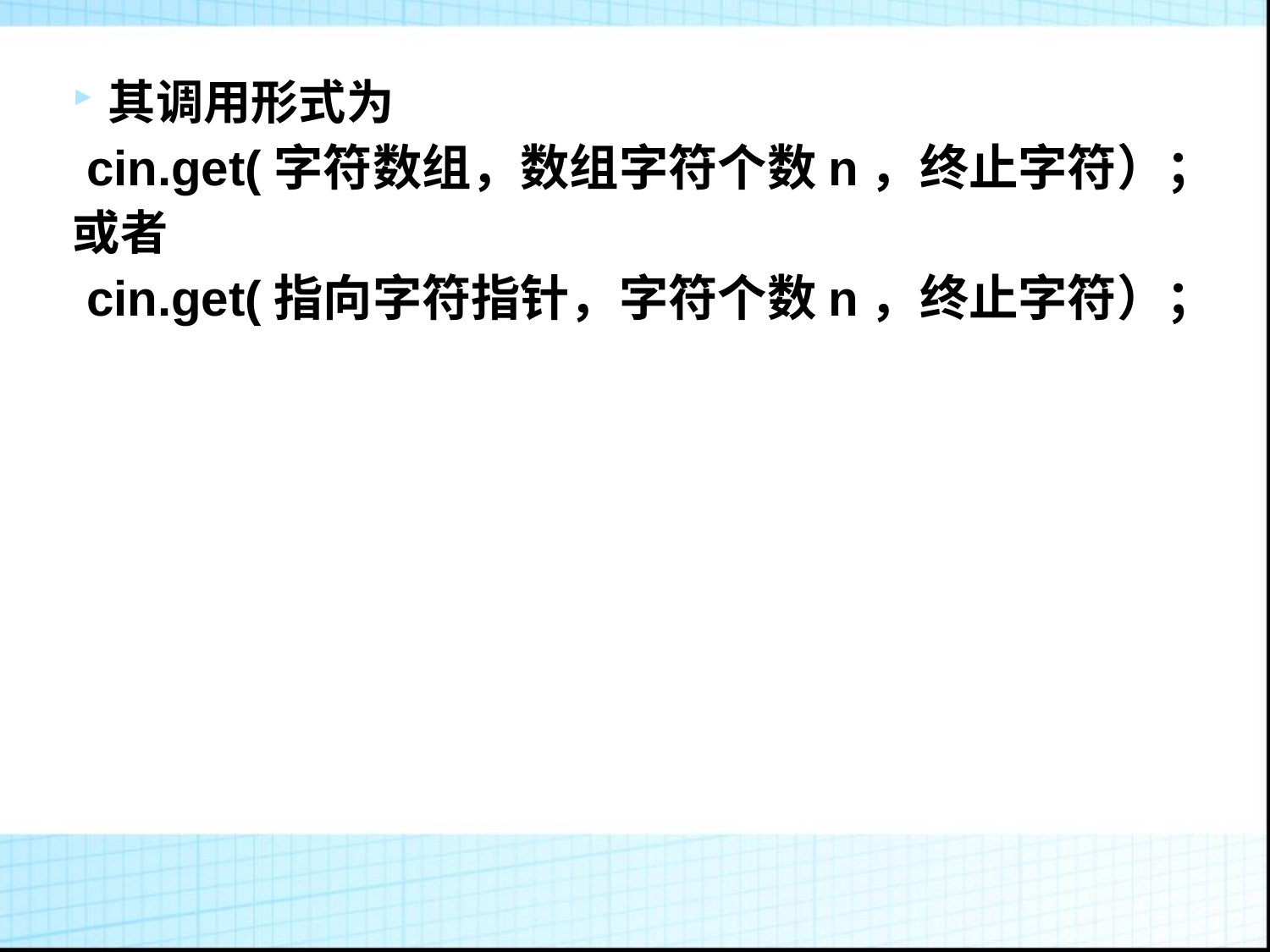

其调用形式为
 cin.get(字符数组，数组字符个数n，终止字符）；
或者
 cin.get(指向字符指针，字符个数n，终止字符）；